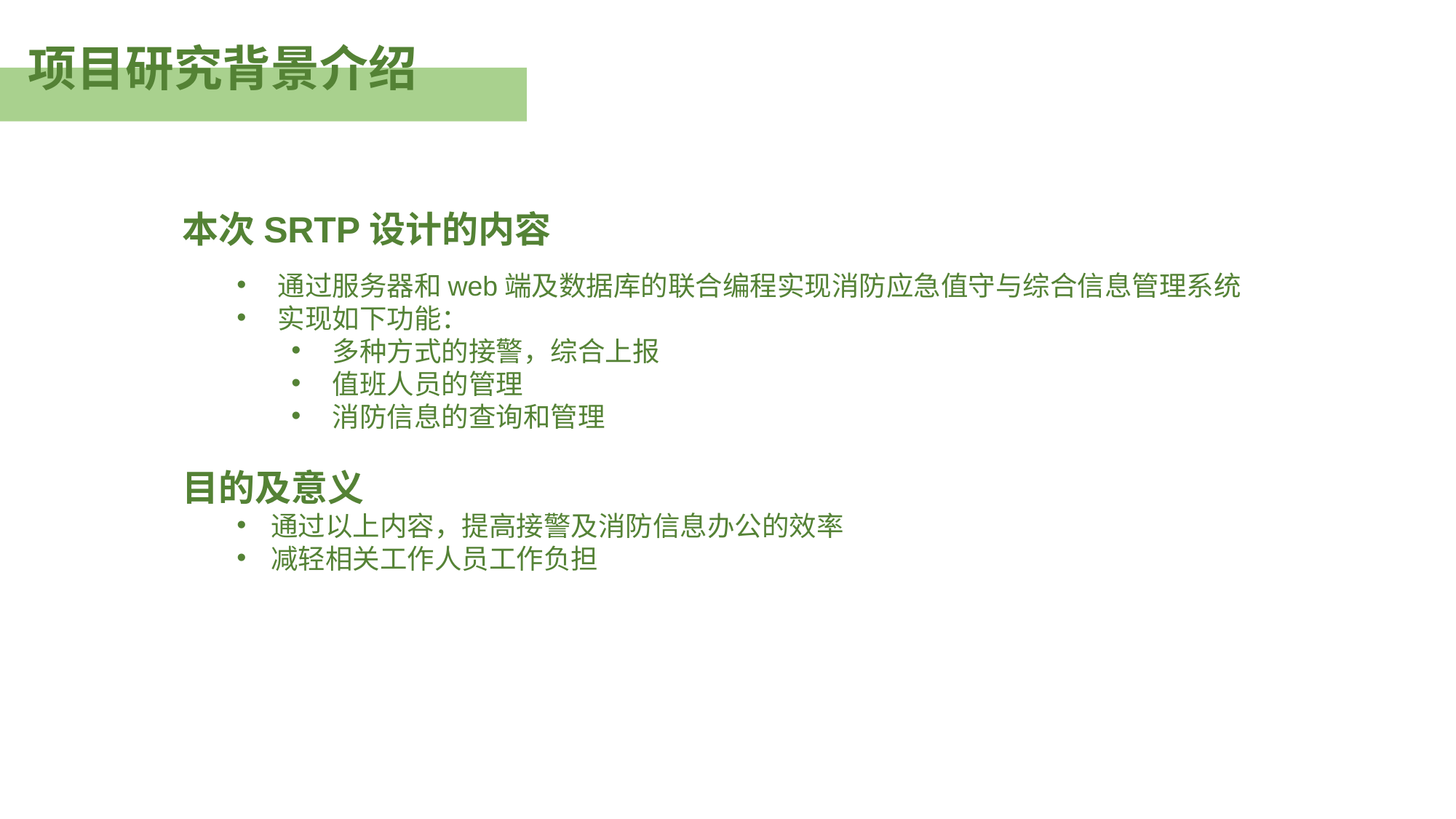

项目研究背景介绍

本次SRTP设计的内容

通过服务器和web端及数据库的联合编程实现消防应急值守与综合信息管理系统
实现如下功能：
多种方式的接警，综合上报
值班人员的管理
消防信息的查询和管理

目的及意义
通过以上内容，提高接警及消防信息办公的效率
减轻相关工作人员工作负担